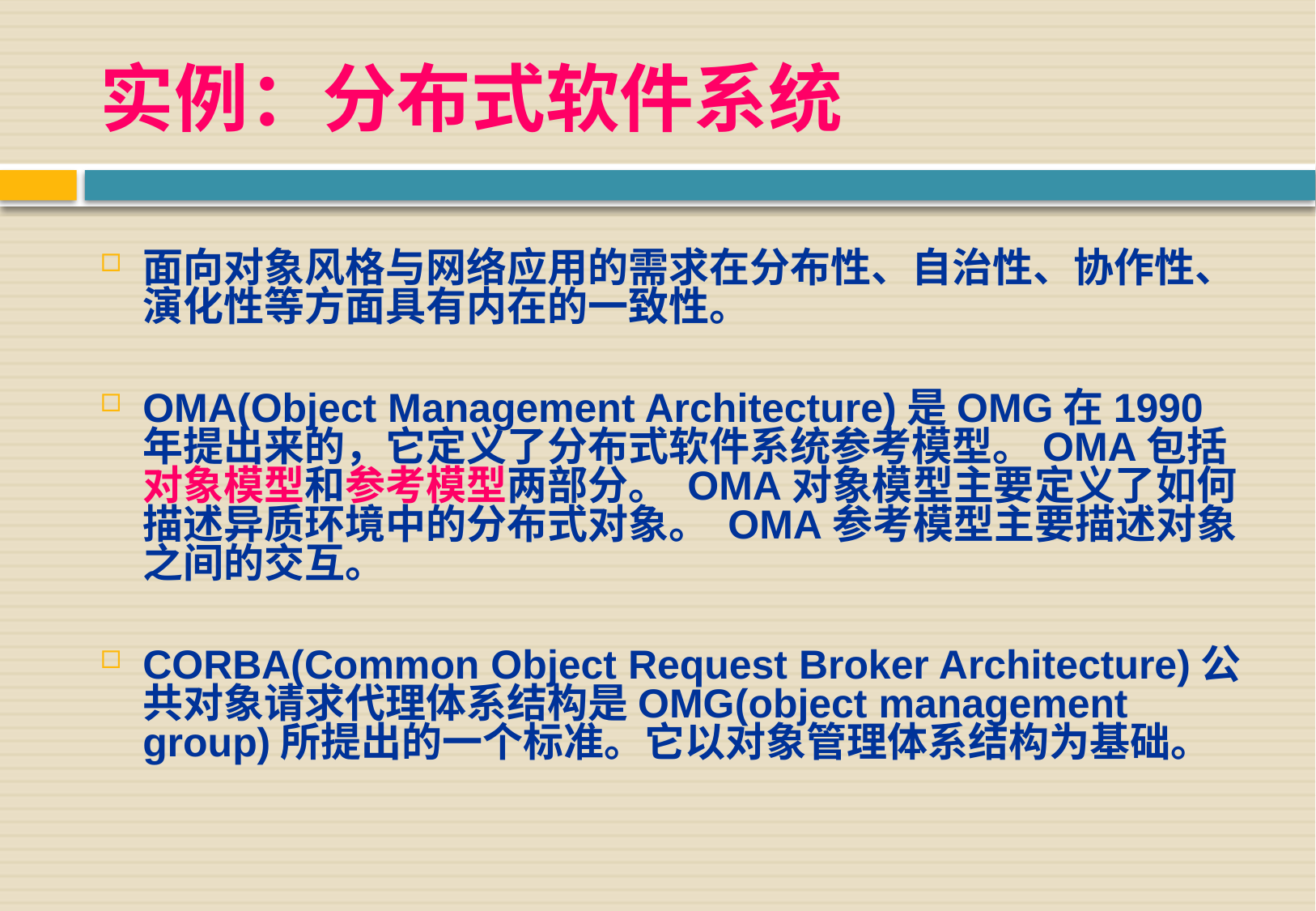

# 实例：分布式软件系统
面向对象风格与网络应用的需求在分布性、自治性、协作性、演化性等方面具有内在的一致性。

OMA(Object Management Architecture)是OMG在1990年提出来的，它定义了分布式软件系统参考模型。OMA包括对象模型和参考模型两部分。 OMA对象模型主要定义了如何描述异质环境中的分布式对象。 OMA参考模型主要描述对象之间的交互。

CORBA(Common Object Request Broker Architecture)公共对象请求代理体系结构是OMG(object management group)所提出的一个标准。它以对象管理体系结构为基础。